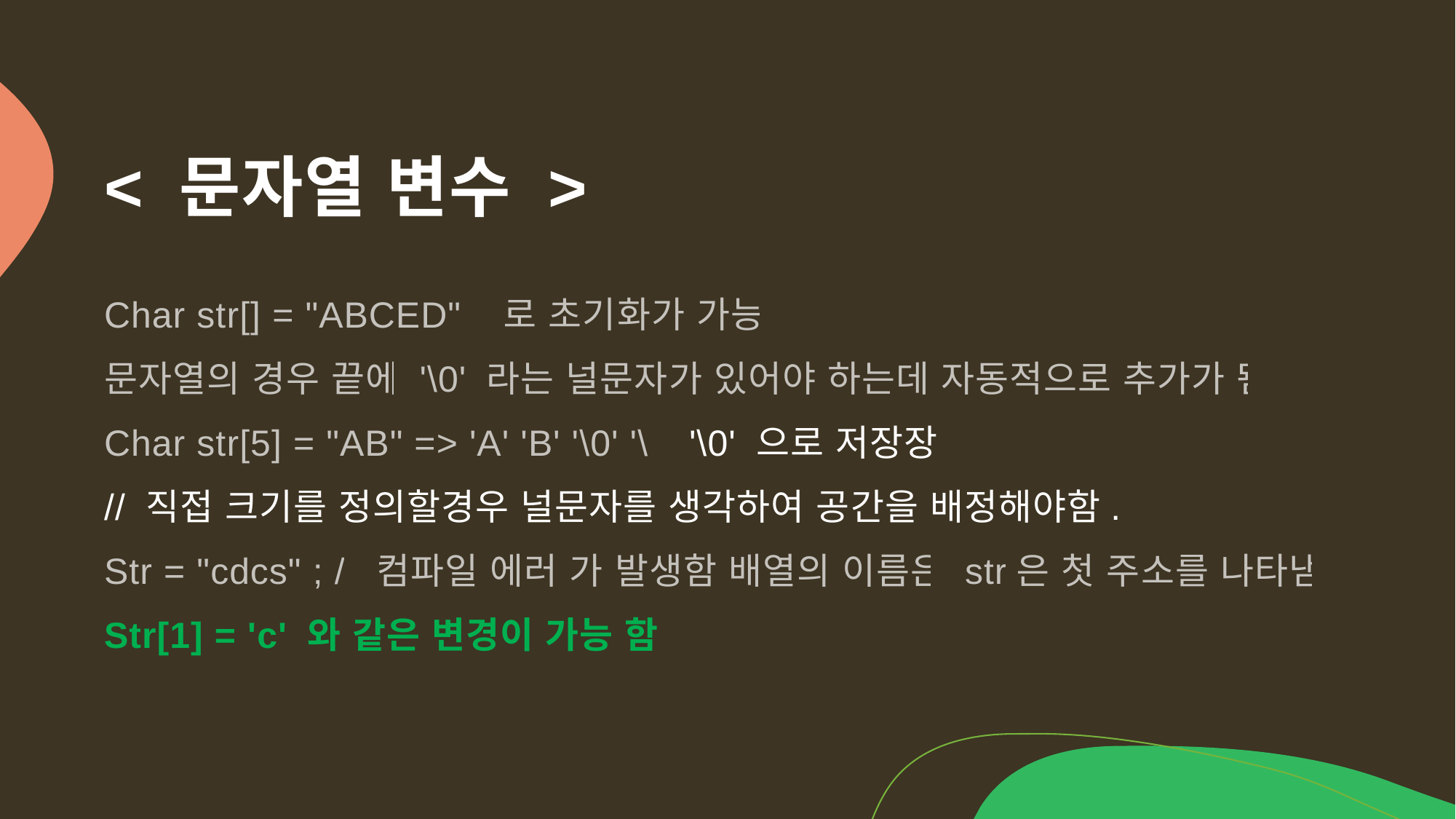

# < 문자열 변수 >
Char str[] = "ABCED" ; 로 초기화가 가능
문자열의 경우 끝에 '\0' 라는 널문자가 있어야 하는데 자동적으로 추가가 됌
Char str[5] = "AB" => 'A' 'B' '\0' '\0' '\0' 으로 저장장
// 직접 크기를 정의할경우 널문자를 생각하여 공간을 배정해야함.
Str = "cdcs" ; // 컴파일 에러 가 발생함 배열의 이름은 str은 첫 주소를 나타냄
Str[1] = 'c' 와 같은 변경이 가능 함